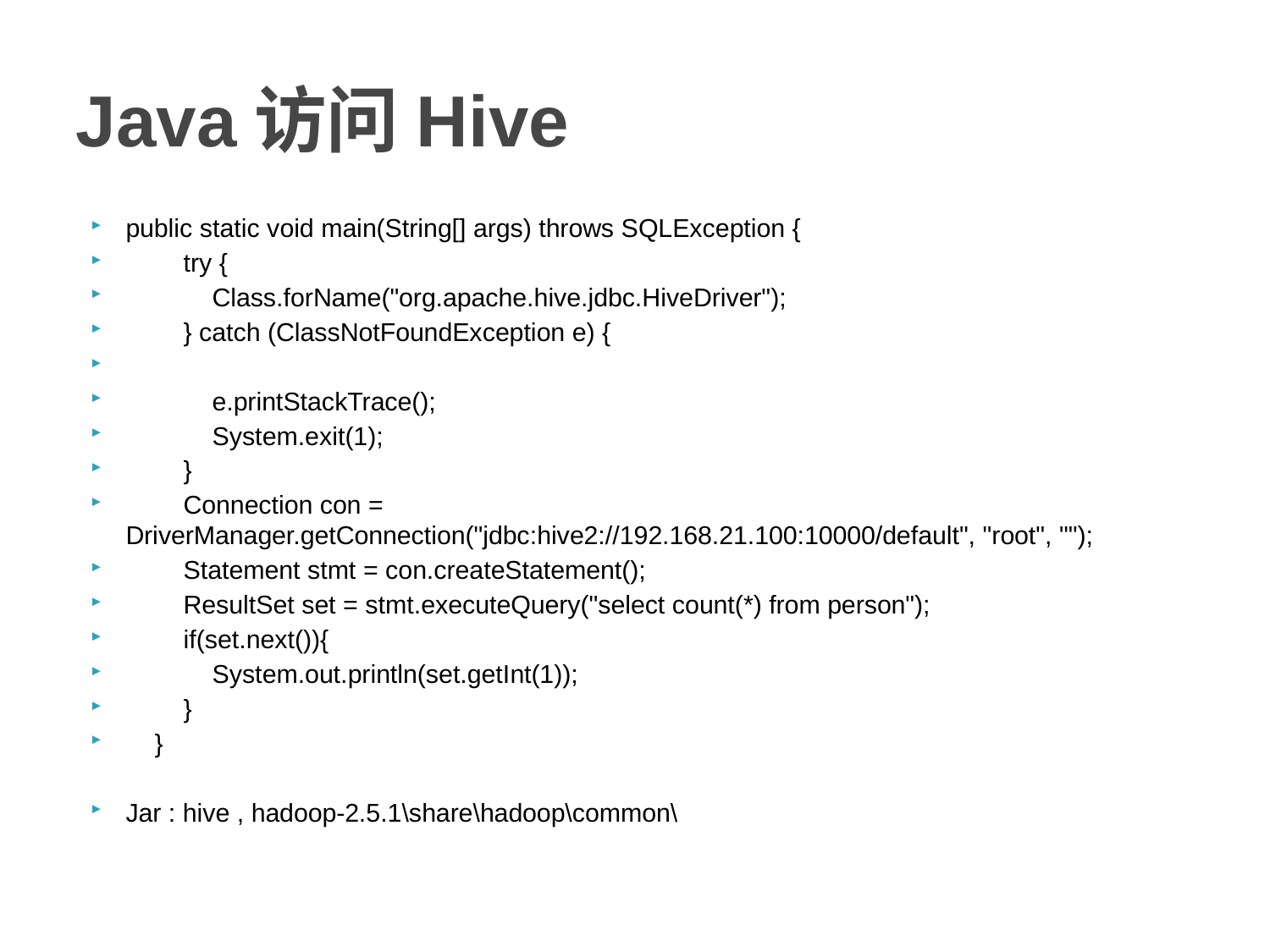

# Java访问Hive
public static void main(String[] args) throws SQLException {
        try {
            Class.forName("org.apache.hive.jdbc.HiveDriver");
        } catch (ClassNotFoundException e) {

            e.printStackTrace();
            System.exit(1);
        }
        Connection con = DriverManager.getConnection("jdbc:hive2://192.168.21.100:10000/default", "root", "");
        Statement stmt = con.createStatement();
        ResultSet set = stmt.executeQuery("select count(*) from person");
        if(set.next()){
            System.out.println(set.getInt(1));
        }
    }

Jar : hive , hadoop-2.5.1\share\hadoop\common\